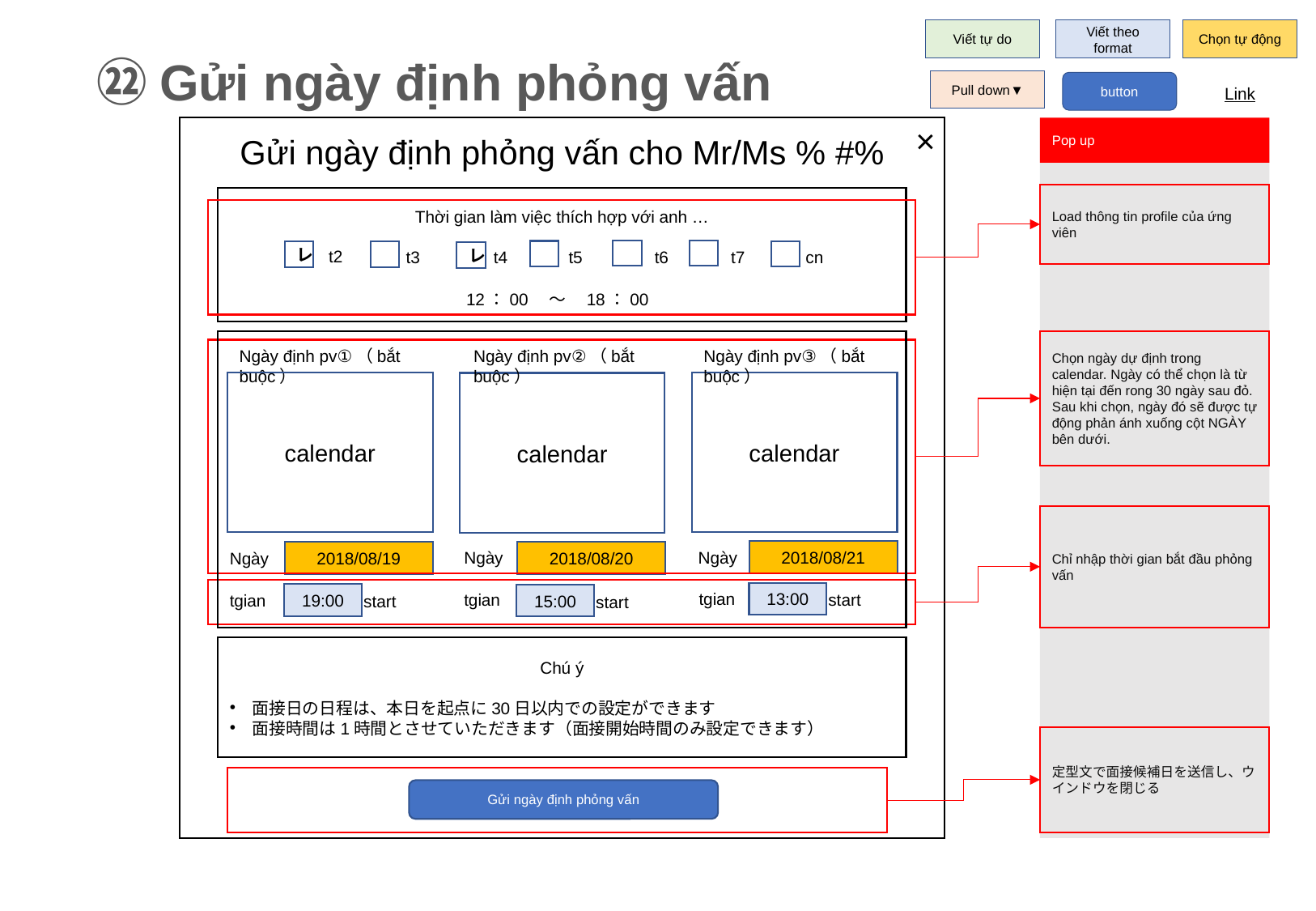

Viết tự do
Viết theo format
Chọn tự động
㉒Gửi ngày định phỏng vấn
Pull down▼
button
Link
×

Pop up
Gửi ngày định phỏng vấn cho Mr/Ms % #%
Load thông tin profile của ứng viên

Thời gian làm việc thích hợp với anh …
　t2

t3
t4
t5
t6
t7
cn
レ

レ
12：00　～　18：00

Chọn ngày dự định trong calendar. Ngày có thể chọn là từ hiện tại đến rong 30 ngày sau đỏ.
Sau khi chọn, ngày đó sẽ được tự động phản ánh xuống cột NGÀY bên dưới.
Ngày định pv①（bắt buộc）
Ngày định pv②（bắt buộc）
Ngày định pv③（bắt buộc）

calendar
calendar
calendar
Chỉ nhập thời gian bắt đầu phỏng vấn
Ngày
2018/08/21
Ngày
2018/08/20
2018/08/19
Ngày

tgian
13:00
tgian
start
19:00
tgian
15:00
start
start
Chú ý

面接日の日程は、本日を起点に30日以内での設定ができます
面接時間は1時間とさせていただきます（面接開始時間のみ設定できます）
定型文で面接候補日を送信し、ウインドウを閉じる

Gửi ngày định phỏng vấn